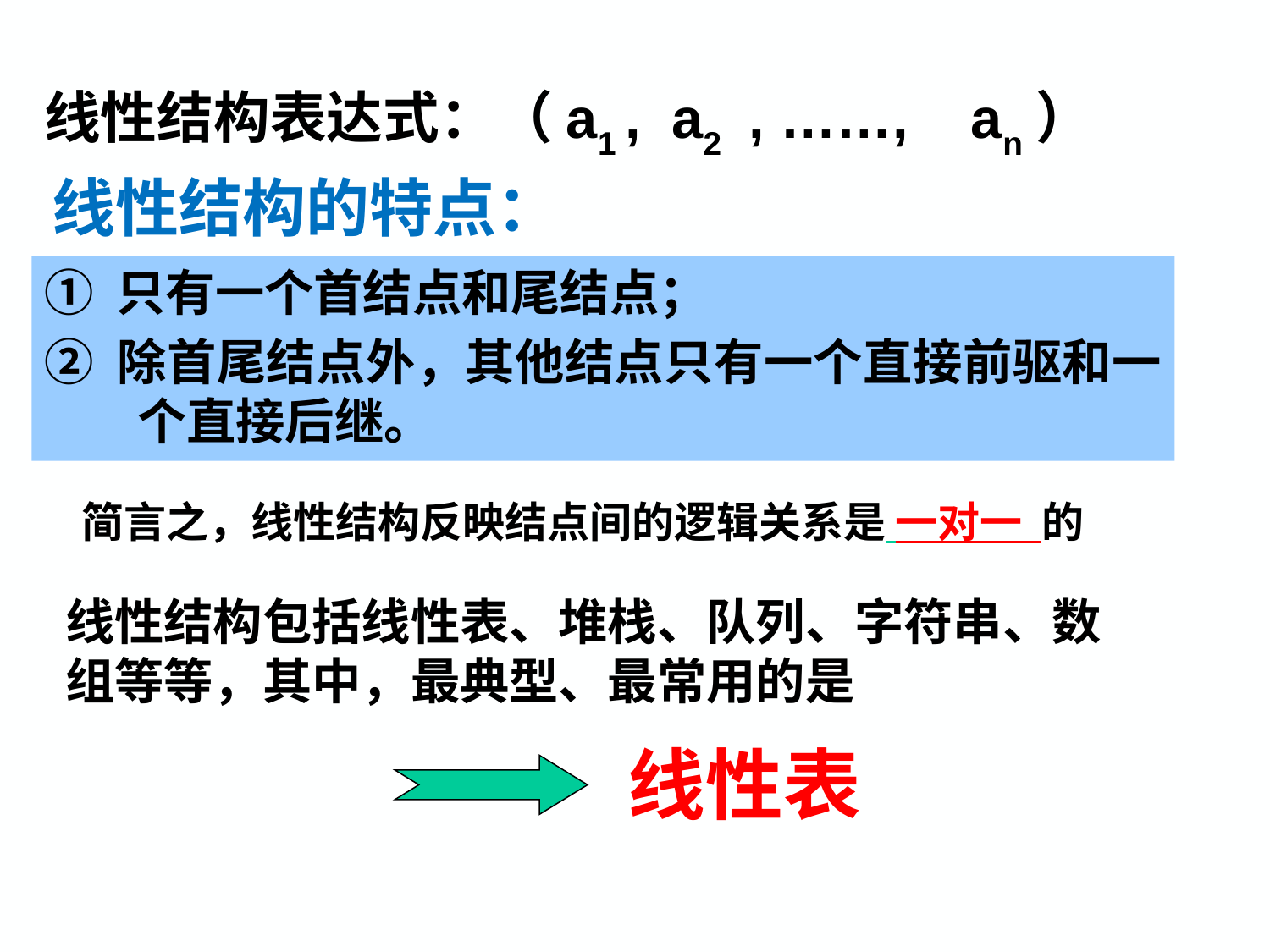

线性结构表达式：（a1 ,  a2   , ……,    an）
线性结构的特点：
① 只有一个首结点和尾结点；
② 除首尾结点外，其他结点只有一个直接前驱和一个直接后继。
简言之，线性结构反映结点间的逻辑关系是 一对一  的
线性结构包括线性表、堆栈、队列、字符串、数组等等，其中，最典型、最常用的是
线性表